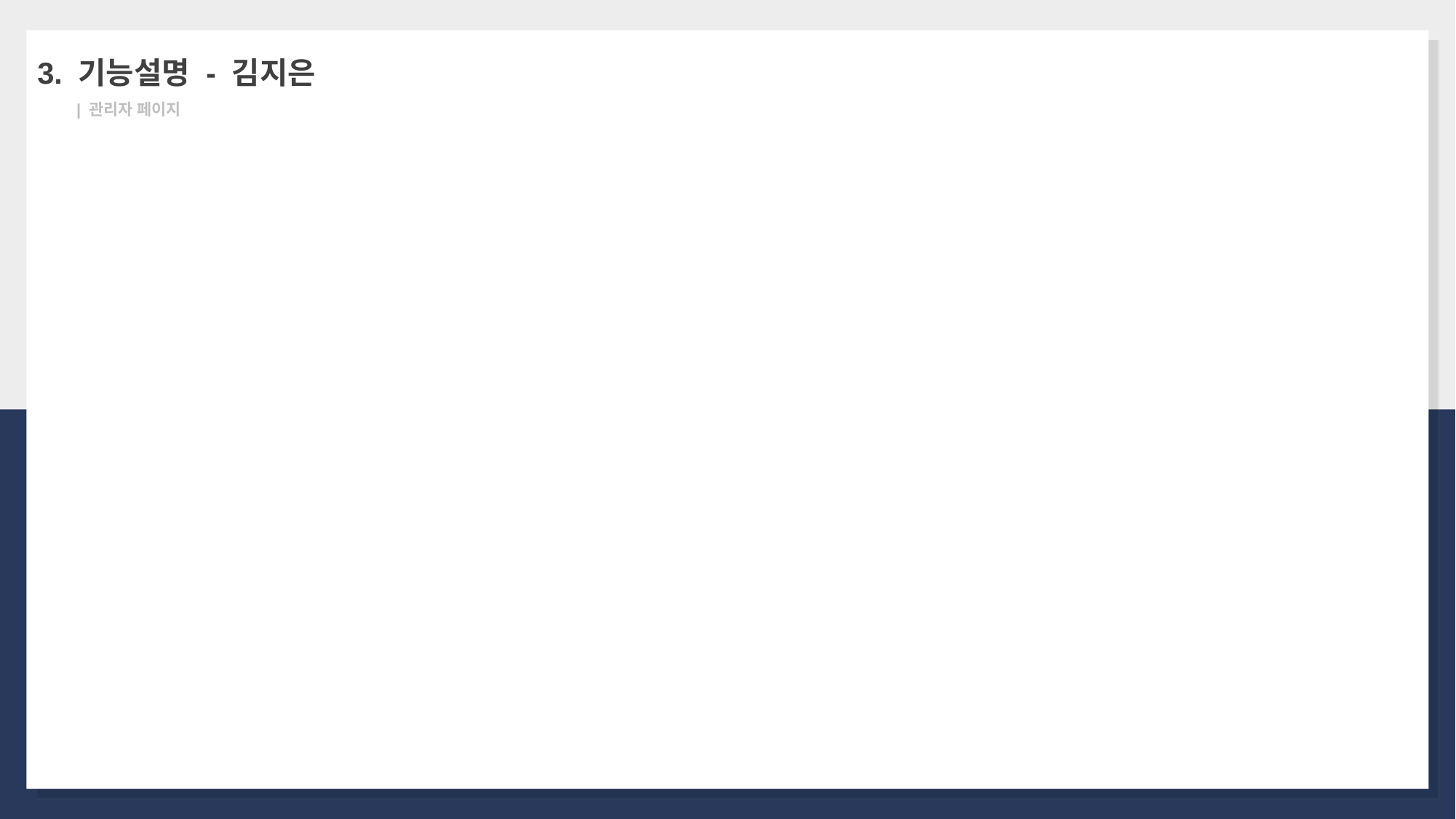

3. 기능설명 - 김지은
              | 관리자 페이지